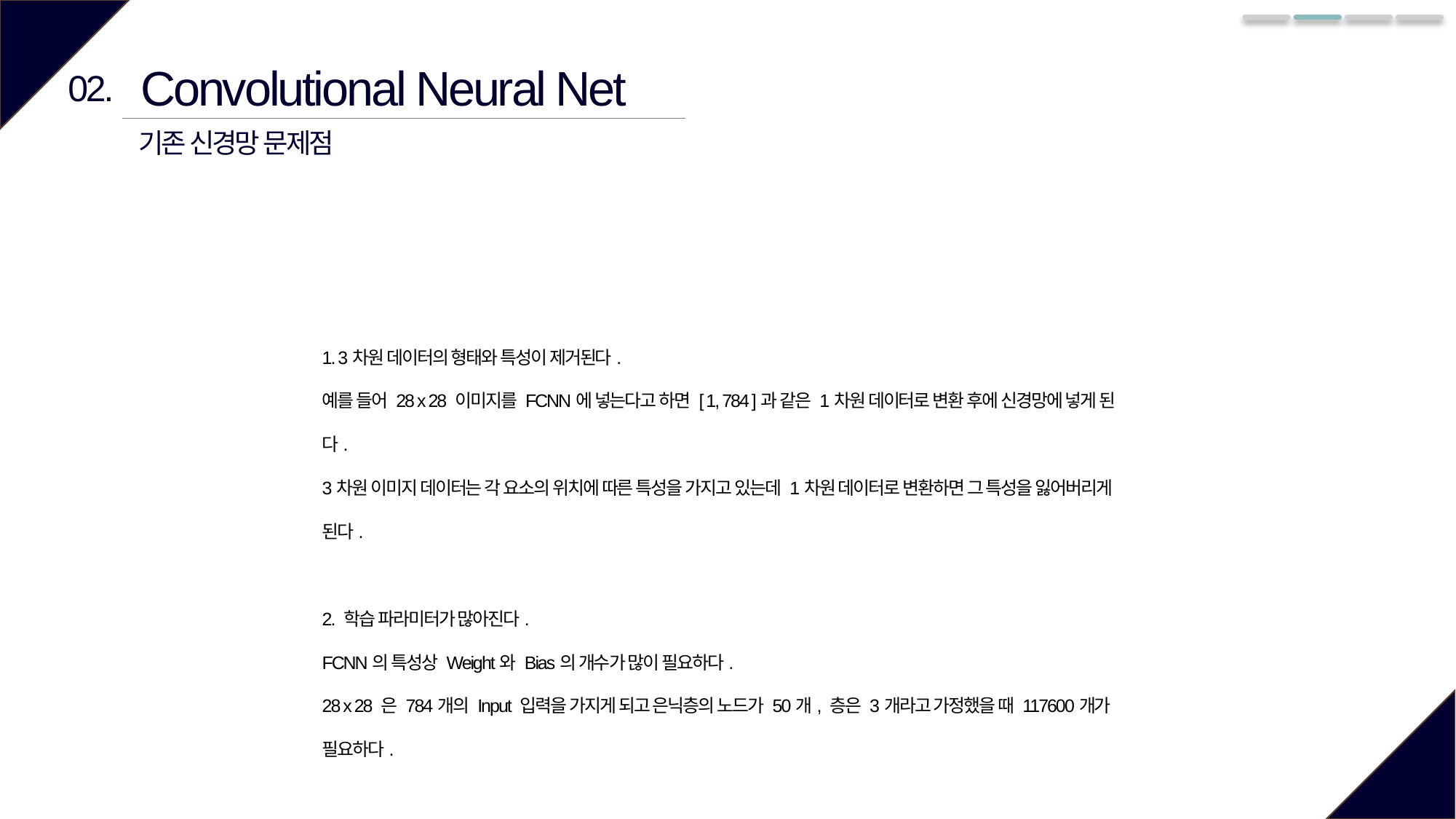

Convolutional Neural Net
02.
기존 신경망 문제점
1. 3차원 데이터의 형태와 특성이 제거된다.
예를 들어 28 x 28 이미지를 FCNN에 넣는다고 하면 [ 1, 784 ]과 같은 1차원 데이터로 변환 후에 신경망에 넣게 된다.
3차원 이미지 데이터는 각 요소의 위치에 따른 특성을 가지고 있는데 1차원 데이터로 변환하면 그 특성을 잃어버리게 된다.

2. 학습 파라미터가 많아진다.
FCNN의 특성상 Weight와 Bias의 개수가 많이 필요하다.
28 x 28 은 784개의 Input 입력을 가지게 되고 은닉층의 노드가 50개, 층은 3개라고 가정했을 때 117600개가 필요하다.